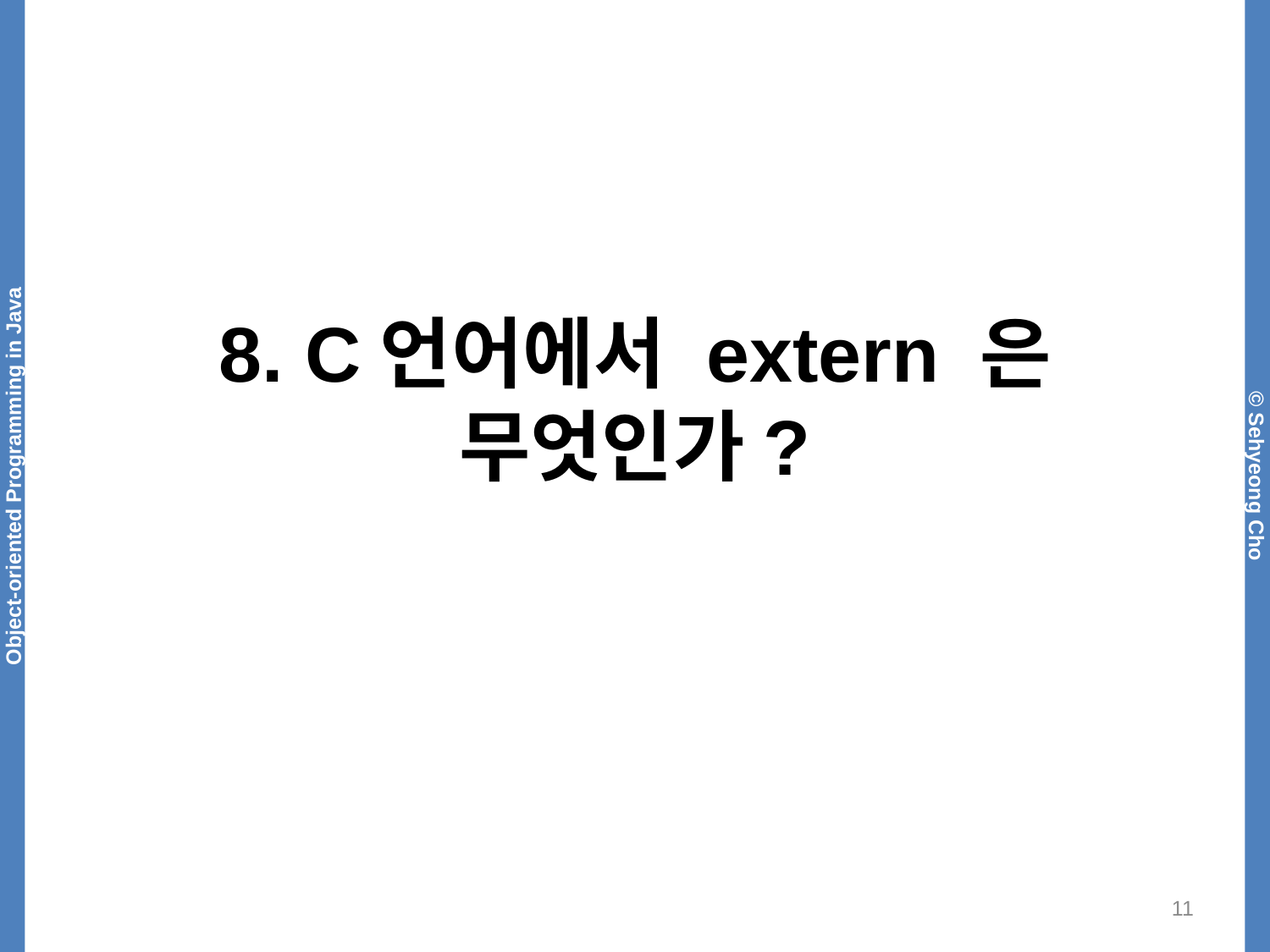

# 8. C언어에서 extern 은 무엇인가?

11